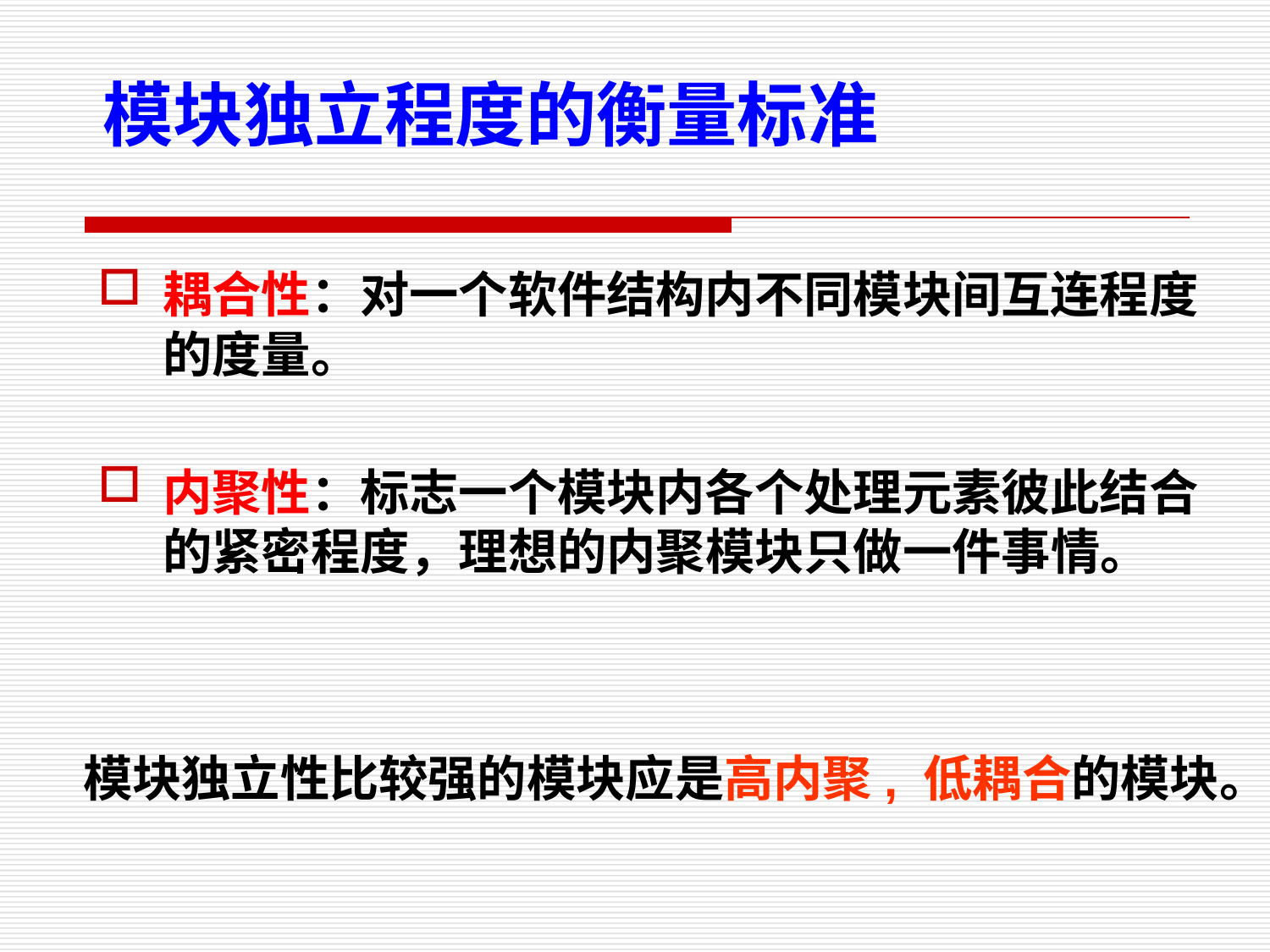

模块独立程度的衡量标准
耦合性：对一个软件结构内不同模块间互连程度的度量。

内聚性：标志一个模块内各个处理元素彼此结合的紧密程度，理想的内聚模块只做一件事情。
模块独立性比较强的模块应是高内聚, 低耦合的模块。